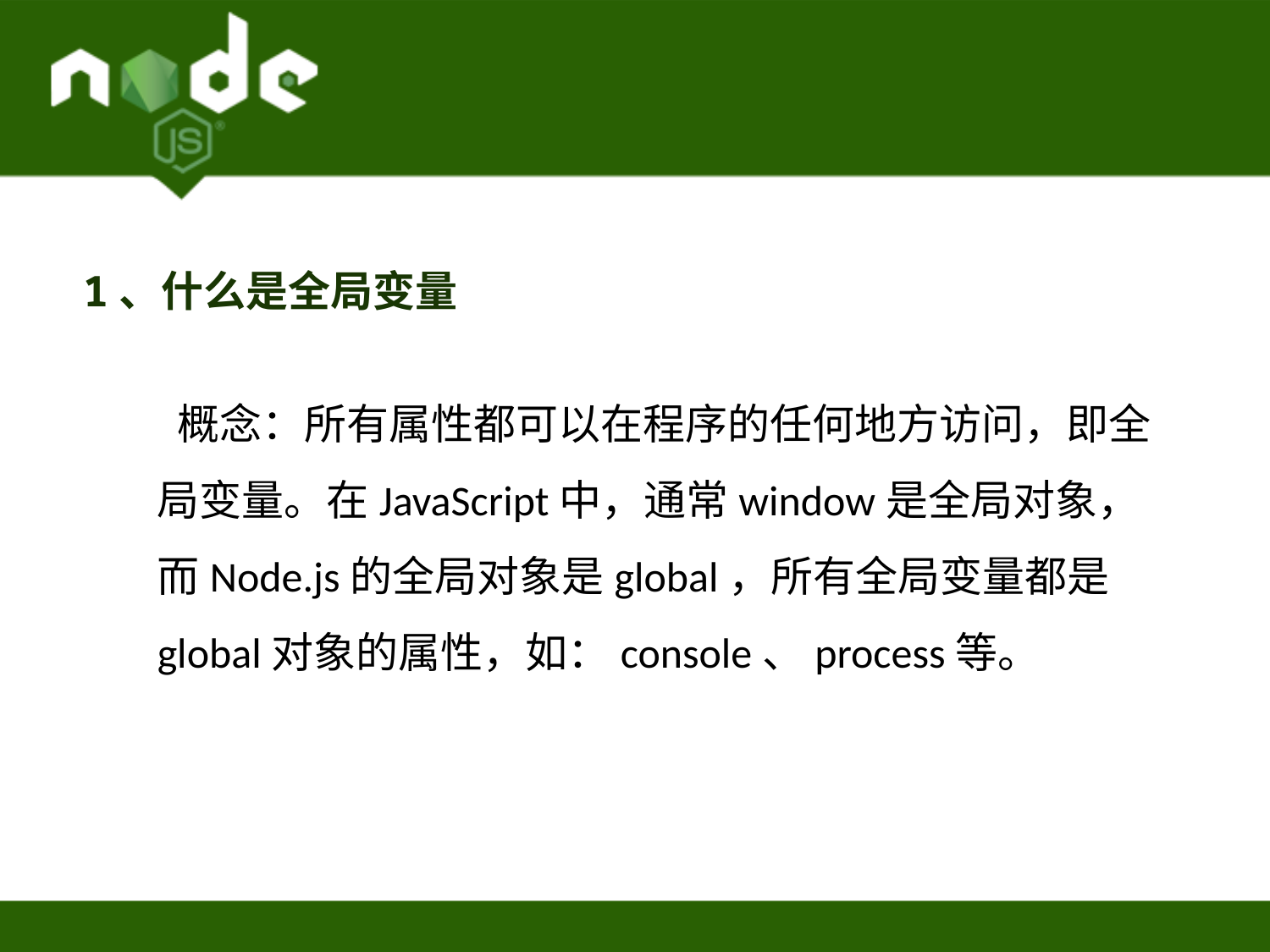

1、什么是全局变量
 概念：所有属性都可以在程序的任何地方访问，即全局变量。在JavaScript中，通常window是全局对象，而Node.js的全局对象是global，所有全局变量都是global对象的属性，如：console、process等。